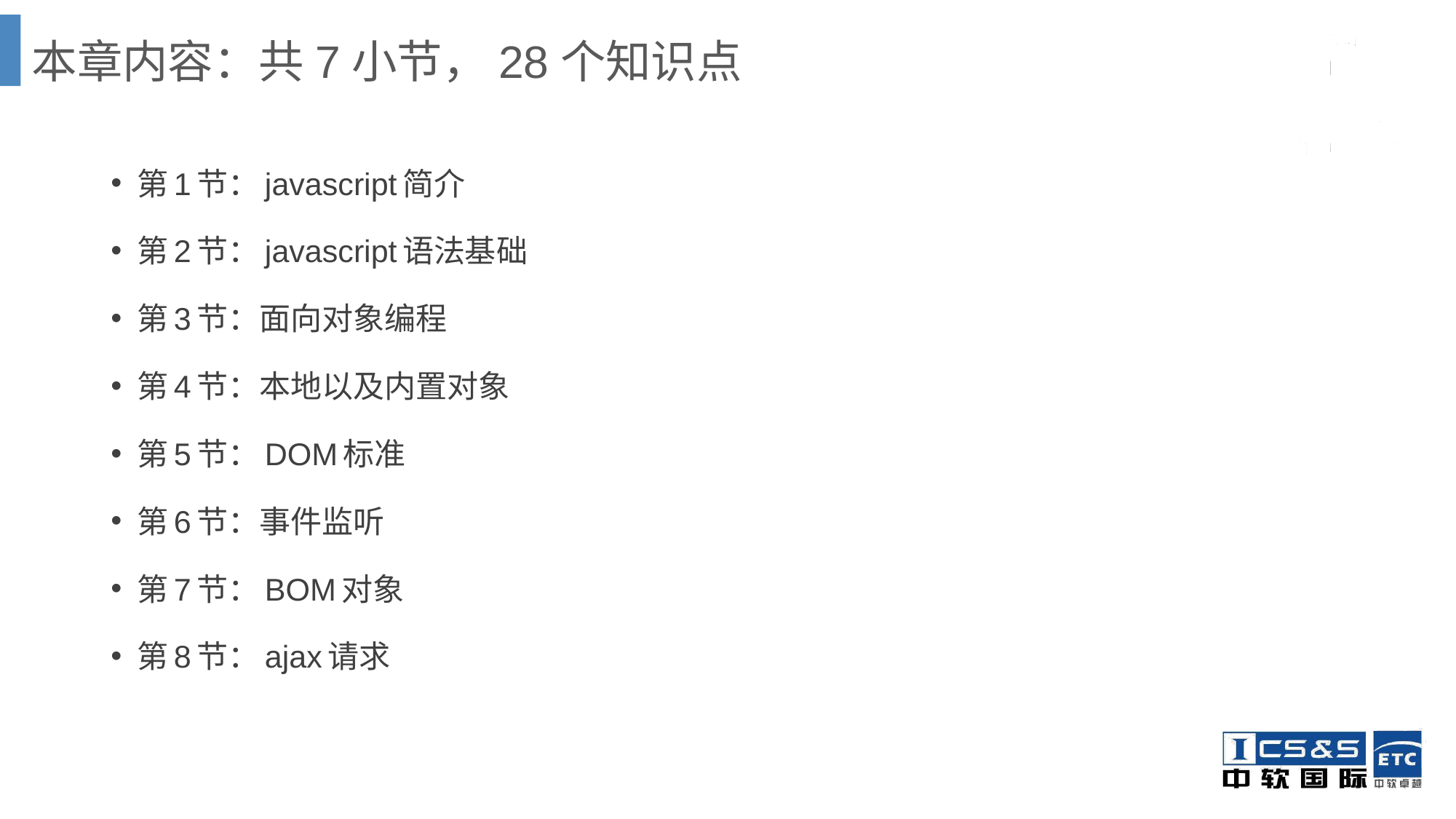

# 本章内容：共7小节，28个知识点
第1节：javascript简介
第2节：javascript语法基础
第3节：面向对象编程
第4节：本地以及内置对象
第5节：DOM标准
第6节：事件监听
第7节：BOM对象
第8节：ajax请求